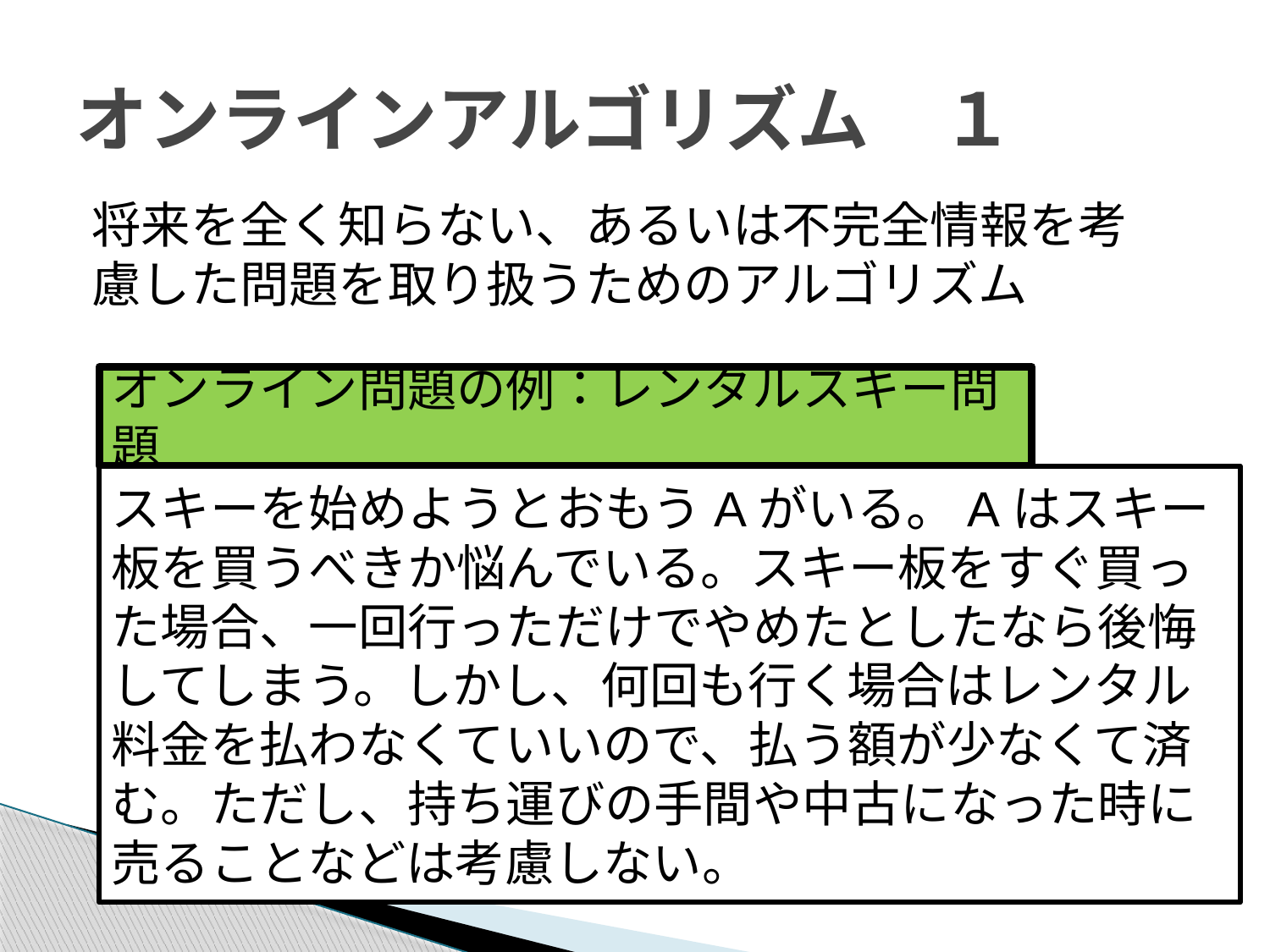

# オンラインアルゴリズム　１
将来を全く知らない、あるいは不完全情報を考慮した問題を取り扱うためのアルゴリズム
オンライン問題の例：レンタルスキー問題
スキーを始めようとおもうAがいる。Aはスキー板を買うべきか悩んでいる。スキー板をすぐ買った場合、一回行っただけでやめたとしたなら後悔してしまう。しかし、何回も行く場合はレンタル料金を払わなくていいので、払う額が少なくて済む。ただし、持ち運びの手間や中古になった時に売ることなどは考慮しない。